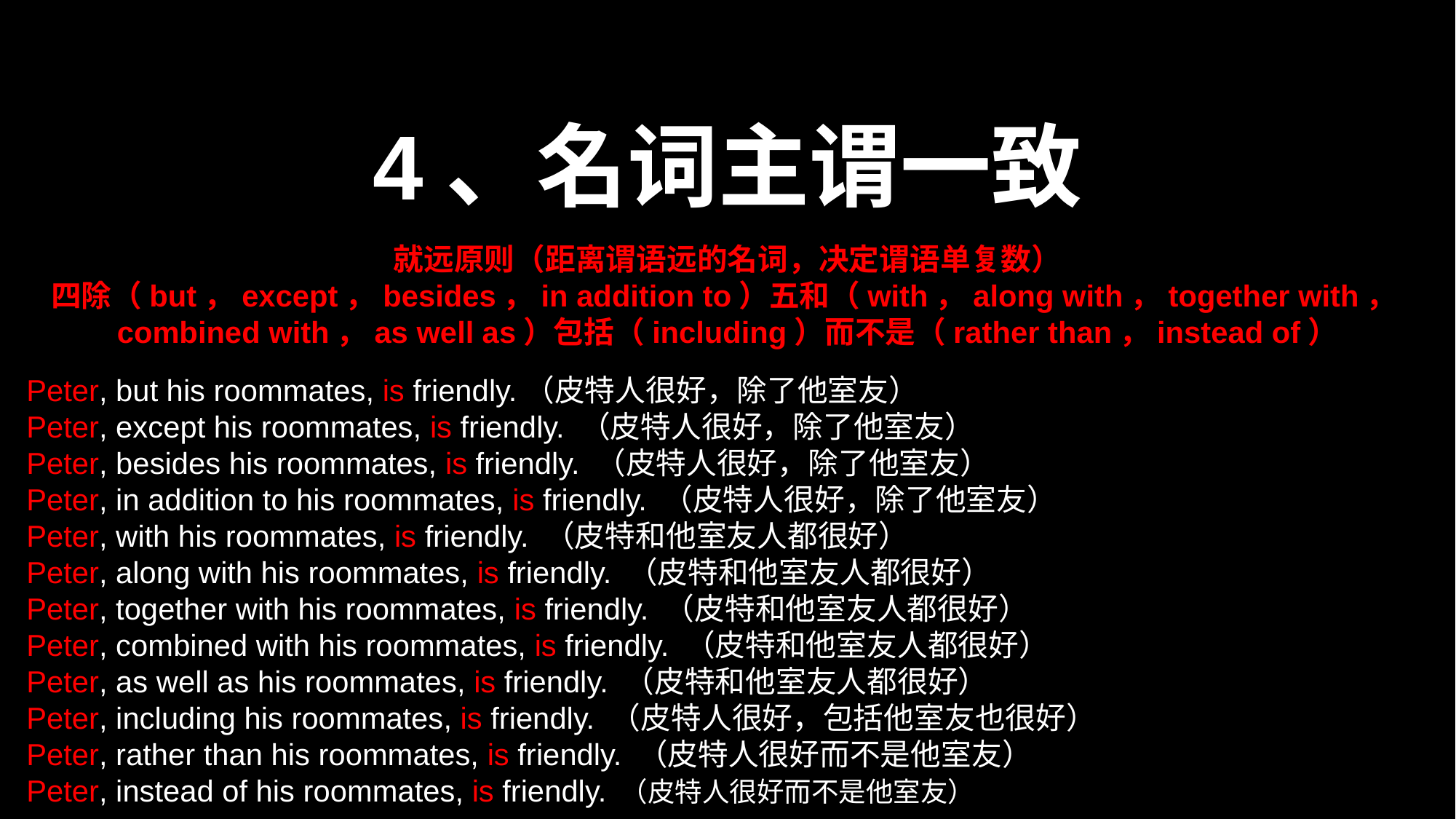

4、名词主谓一致
就远原则（距离谓语远的名词，决定谓语单复数）
四除（but，except，besides，in addition to）五和（with，along with，together with，combined with，as well as）包括（including）而不是（rather than，instead of）
Peter, but his roommates, is friendly.（皮特人很好，除了他室友）
Peter, except his roommates, is friendly. （皮特人很好，除了他室友）
Peter, besides his roommates, is friendly. （皮特人很好，除了他室友）
Peter, in addition to his roommates, is friendly. （皮特人很好，除了他室友）
Peter, with his roommates, is friendly. （皮特和他室友人都很好）
Peter, along with his roommates, is friendly. （皮特和他室友人都很好）
Peter, together with his roommates, is friendly. （皮特和他室友人都很好）
Peter, combined with his roommates, is friendly. （皮特和他室友人都很好）
Peter, as well as his roommates, is friendly. （皮特和他室友人都很好）
Peter, including his roommates, is friendly. （皮特人很好，包括他室友也很好）
Peter, rather than his roommates, is friendly. （皮特人很好而不是他室友）
Peter, instead of his roommates, is friendly. （皮特人很好而不是他室友）